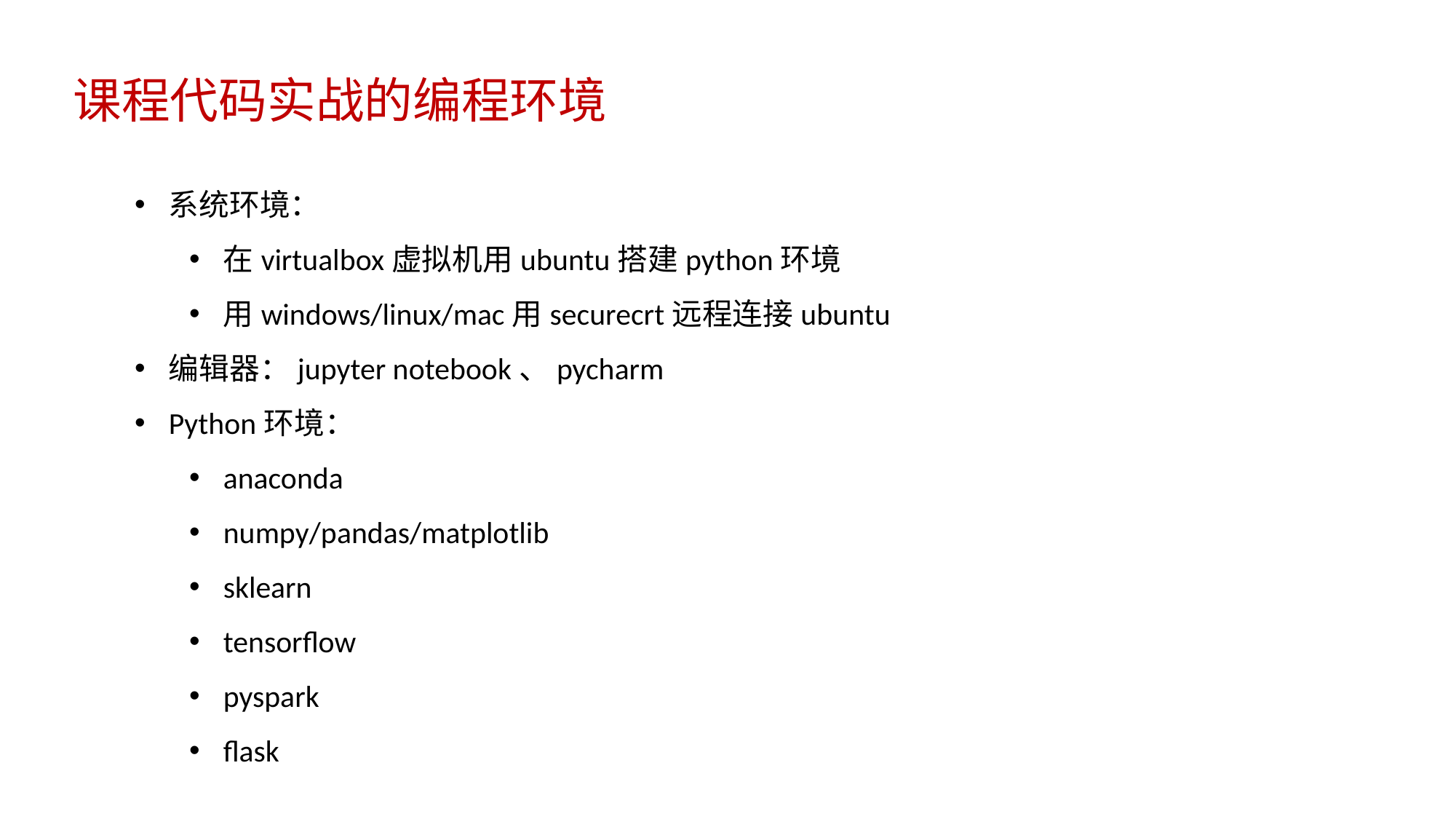

课程代码实战的编程环境
系统环境：
在virtualbox虚拟机用ubuntu搭建python环境
用windows/linux/mac用securecrt远程连接ubuntu
编辑器：jupyter notebook、pycharm
Python环境：
anaconda
numpy/pandas/matplotlib
sklearn
tensorflow
pyspark
flask